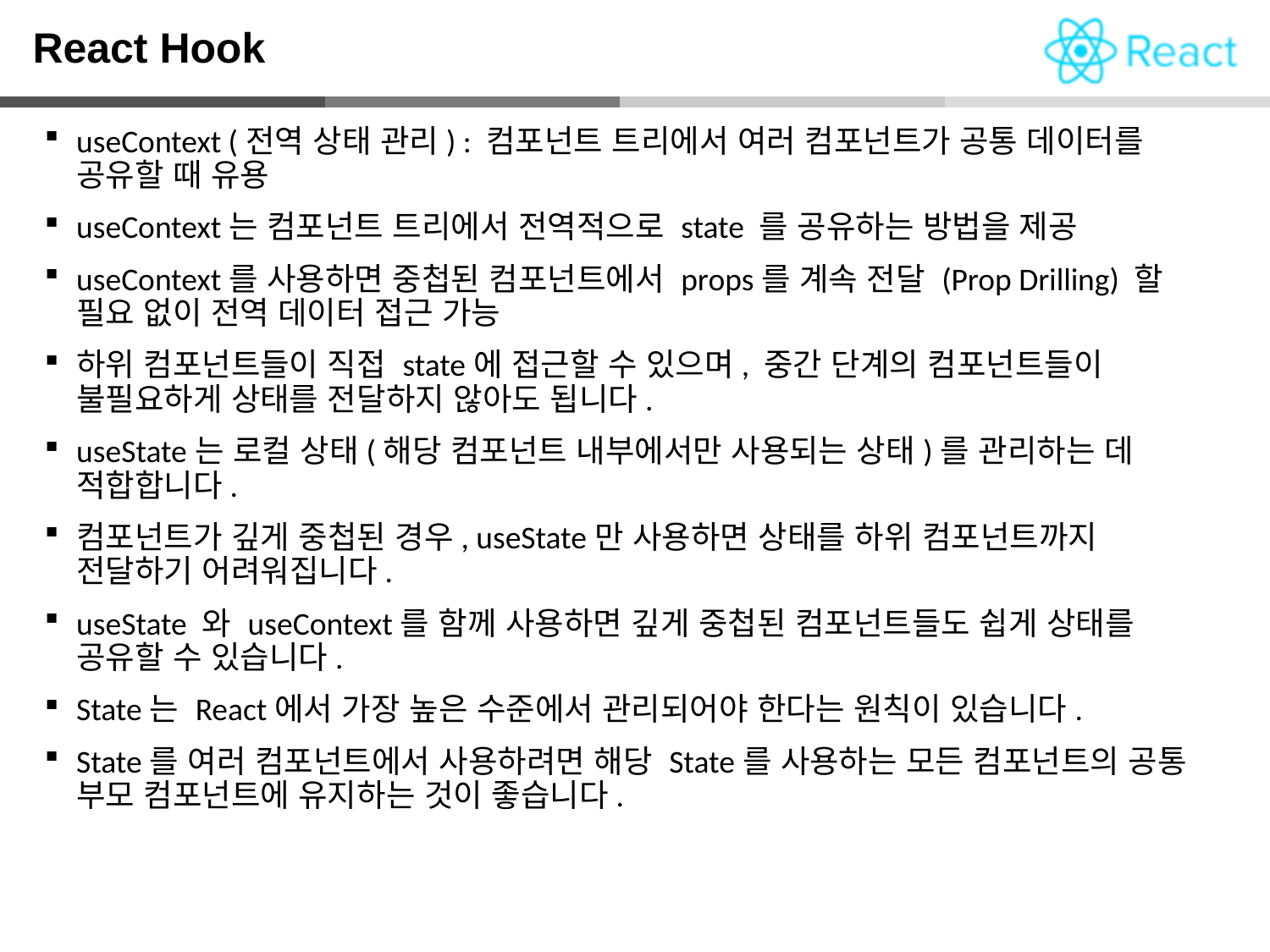

React Hook
useContext (전역 상태 관리) : 컴포넌트 트리에서 여러 컴포넌트가 공통 데이터를 공유할 때 유용
useContext는 컴포넌트 트리에서 전역적으로 state 를 공유하는 방법을 제공
useContext를 사용하면 중첩된 컴포넌트에서 props를 계속 전달 (Prop Drilling) 할 필요 없이 전역 데이터 접근 가능
하위 컴포넌트들이 직접 state에 접근할 수 있으며, 중간 단계의 컴포넌트들이 불필요하게 상태를 전달하지 않아도 됩니다.
useState는 로컬 상태(해당 컴포넌트 내부에서만 사용되는 상태)를 관리하는 데 적합합니다.
컴포넌트가 깊게 중첩된 경우, useState만 사용하면 상태를 하위 컴포넌트까지 전달하기 어려워집니다.
useState 와 useContext를 함께 사용하면 깊게 중첩된 컴포넌트들도 쉽게 상태를 공유할 수 있습니다.
State는 React에서 가장 높은 수준에서 관리되어야 한다는 원칙이 있습니다.
State를 여러 컴포넌트에서 사용하려면 해당 State를 사용하는 모든 컴포넌트의 공통 부모 컴포넌트에 유지하는 것이 좋습니다.